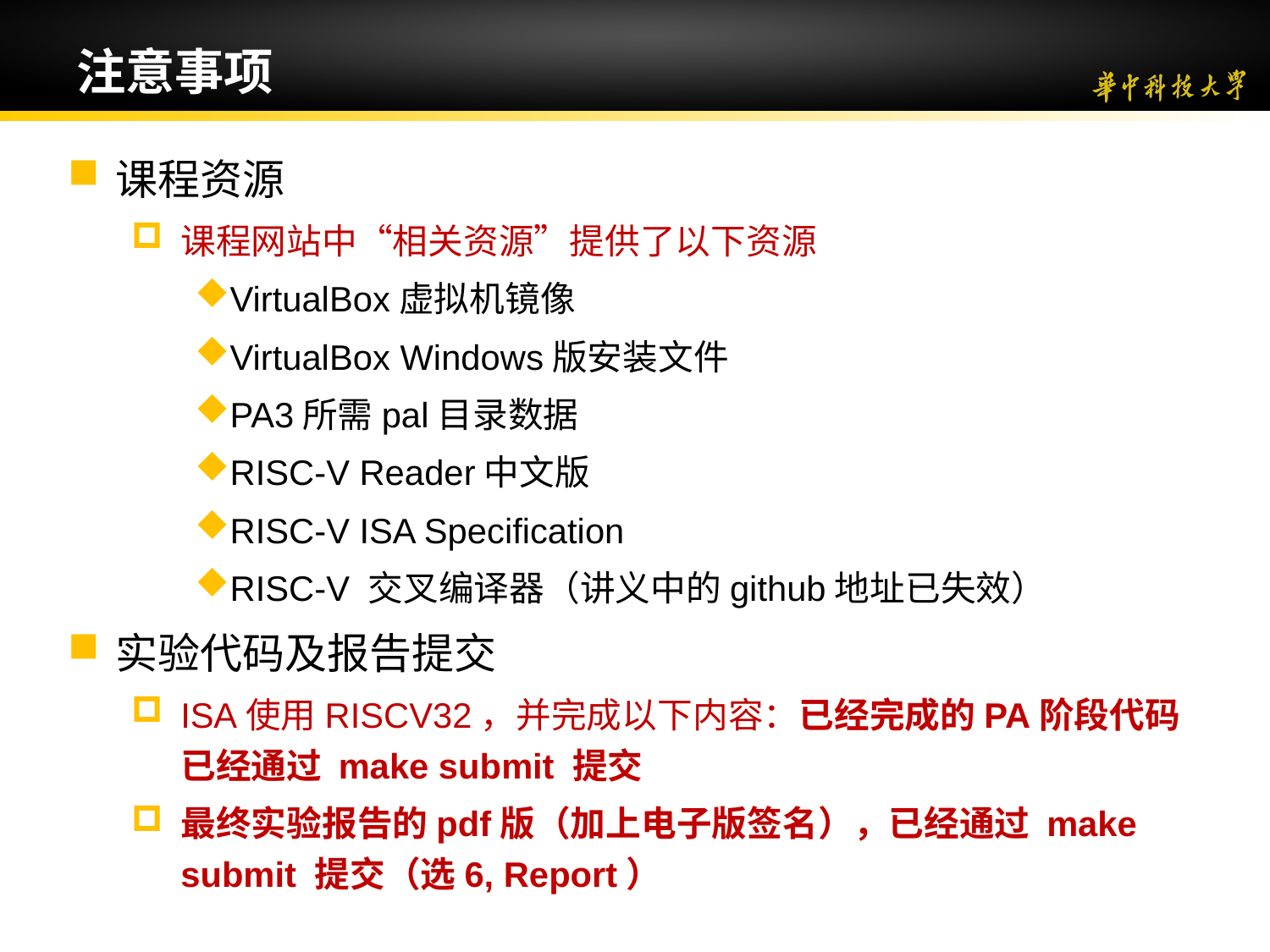

# 注意事项
课程资源
课程网站中“相关资源”提供了以下资源
VirtualBox虚拟机镜像
VirtualBox Windows版安装文件
PA3所需pal目录数据
RISC-V Reader中文版
RISC-V ISA Specification
RISC-V 交叉编译器（讲义中的github地址已失效）
实验代码及报告提交
ISA使用RISCV32，并完成以下内容：已经完成的PA阶段代码已经通过 make submit 提交
最终实验报告的pdf版（加上电子版签名），已经通过 make submit 提交（选6, Report）